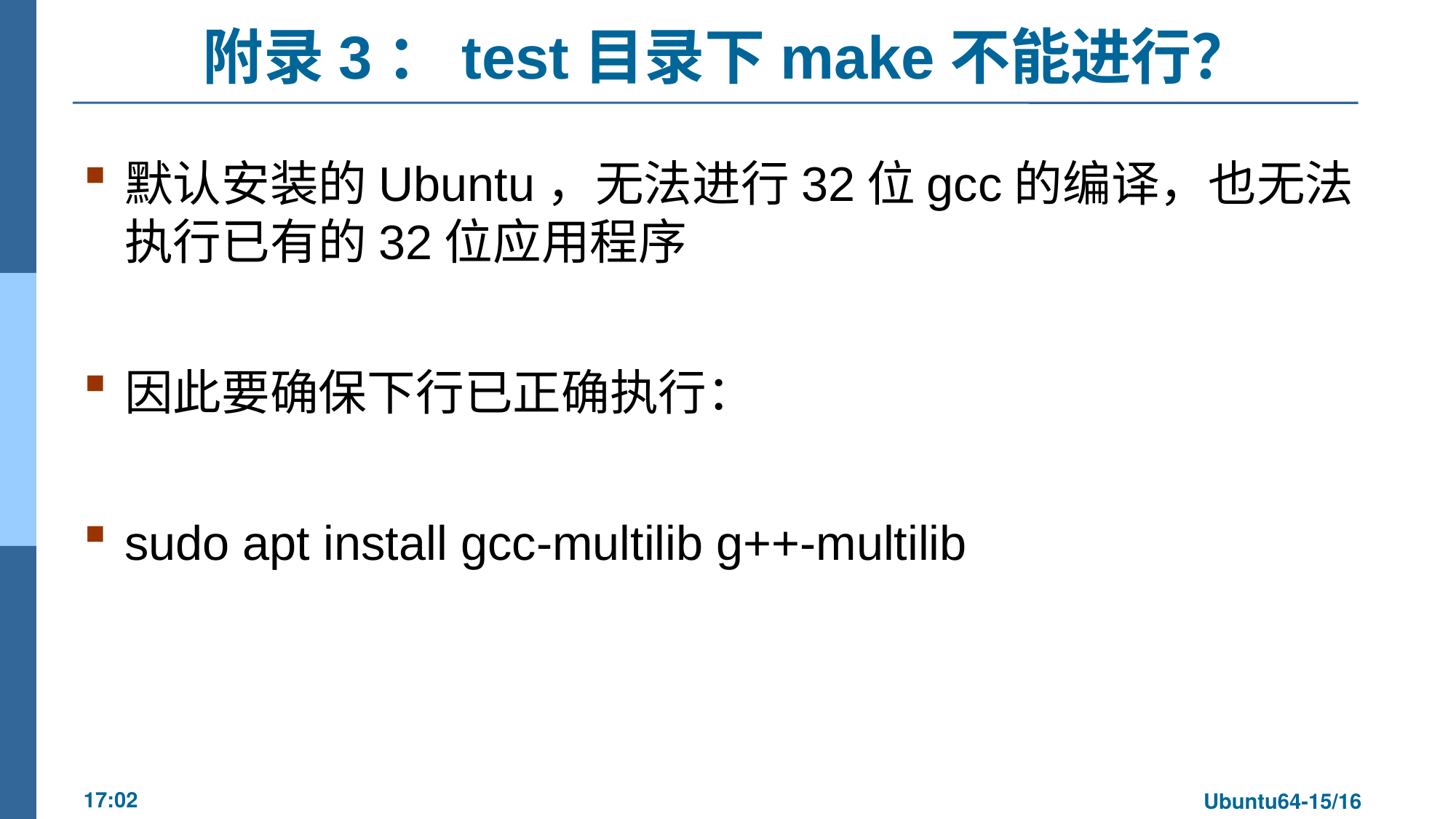

# 附录3：test目录下make不能进行？
默认安装的Ubuntu，无法进行32位gcc的编译，也无法执行已有的32位应用程序

因此要确保下行已正确执行：

sudo apt install gcc-multilib g++-multilib